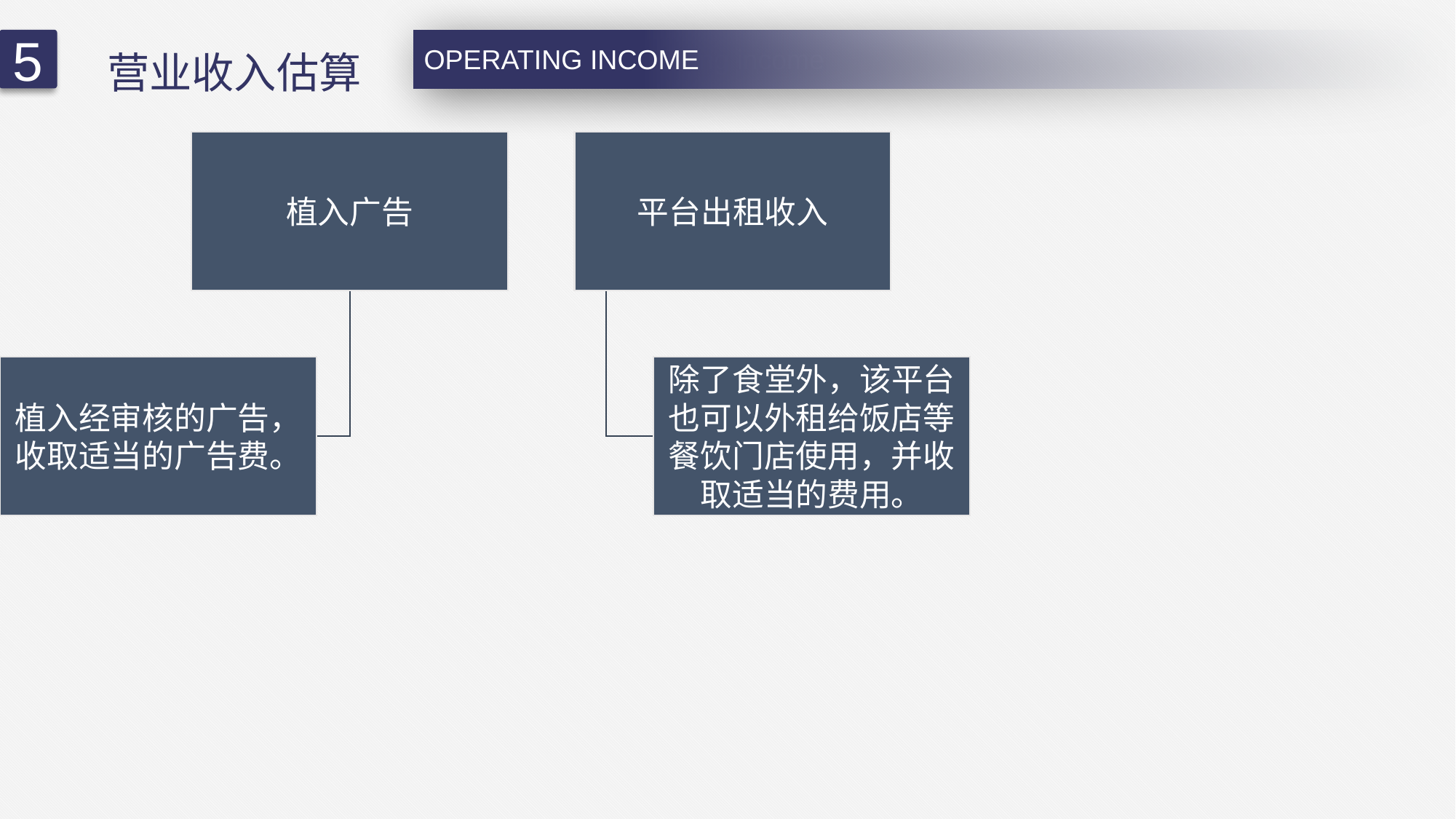

营业收入估算
5

OPERATING INCOME
Estimation of operating income
植入广告
植入经审核的广告，收取适当的广告费。
平台出租收入
除了食堂外，该平台也可以外租给饭店等餐饮门店使用，并收取适当的费用。